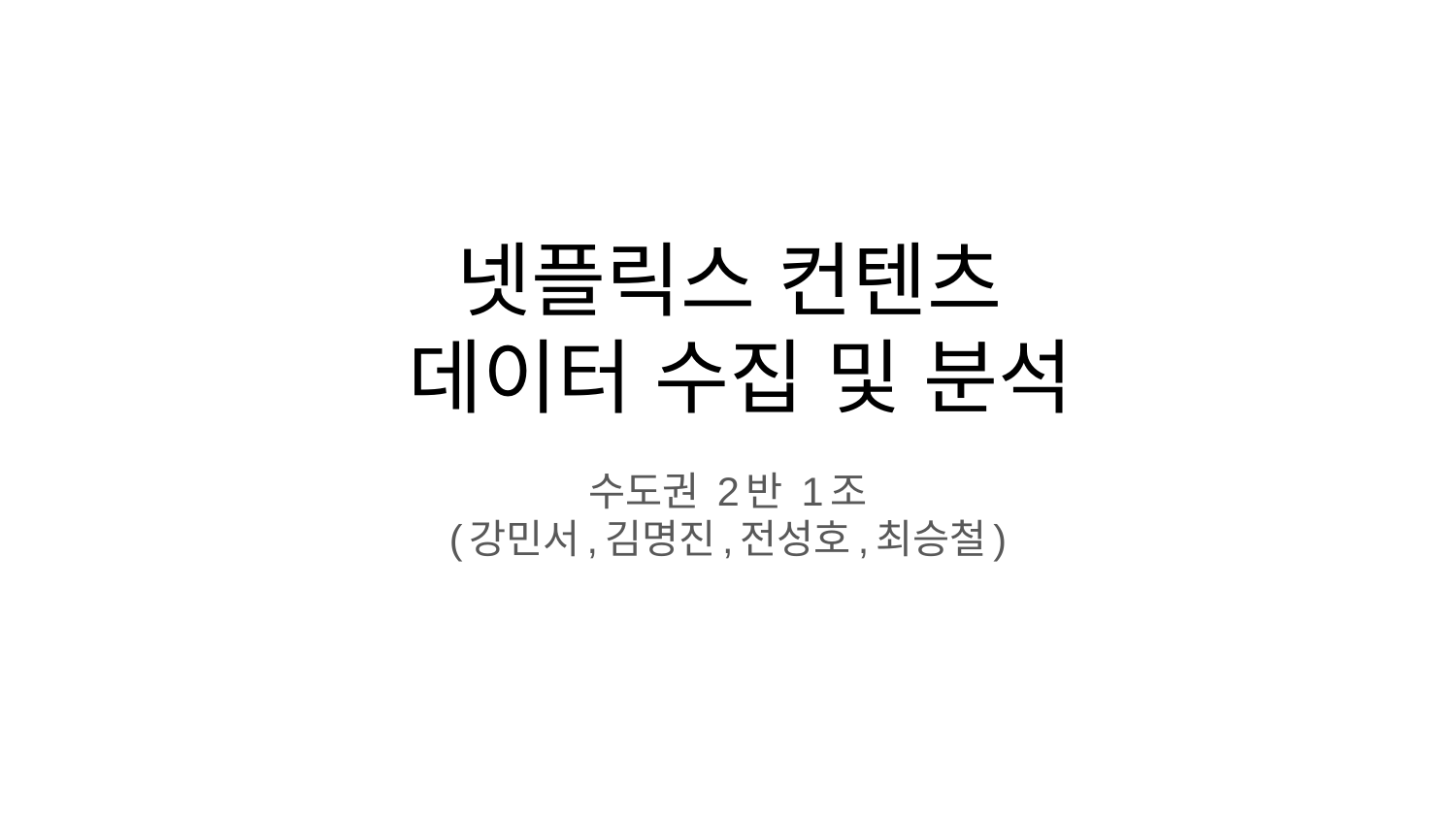

# 넷플릭스 컨텐츠
데이터 수집 및 분석
수도권 2반 1조
(강민서,김명진,전성호,최승철)